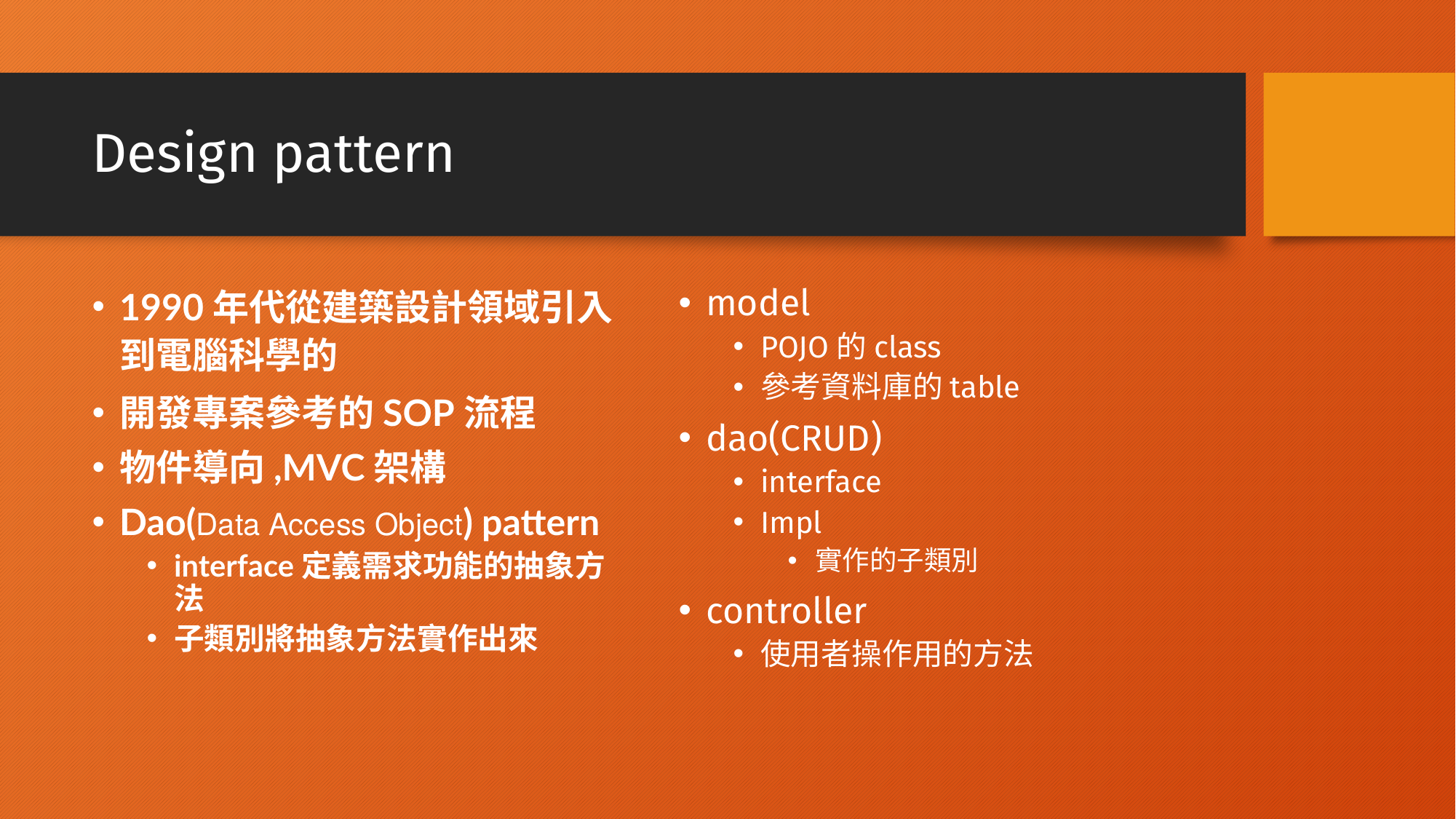

# Design pattern
1990年代從建築設計領域引入到電腦科學的
開發專案參考的SOP流程
物件導向,MVC架構
Dao(Data Access Object) pattern
interface定義需求功能的抽象方法
子類別將抽象方法實作出來

model
POJO的class
參考資料庫的table
dao(CRUD)
interface
Impl
實作的子類別
controller
使用者操作用的方法